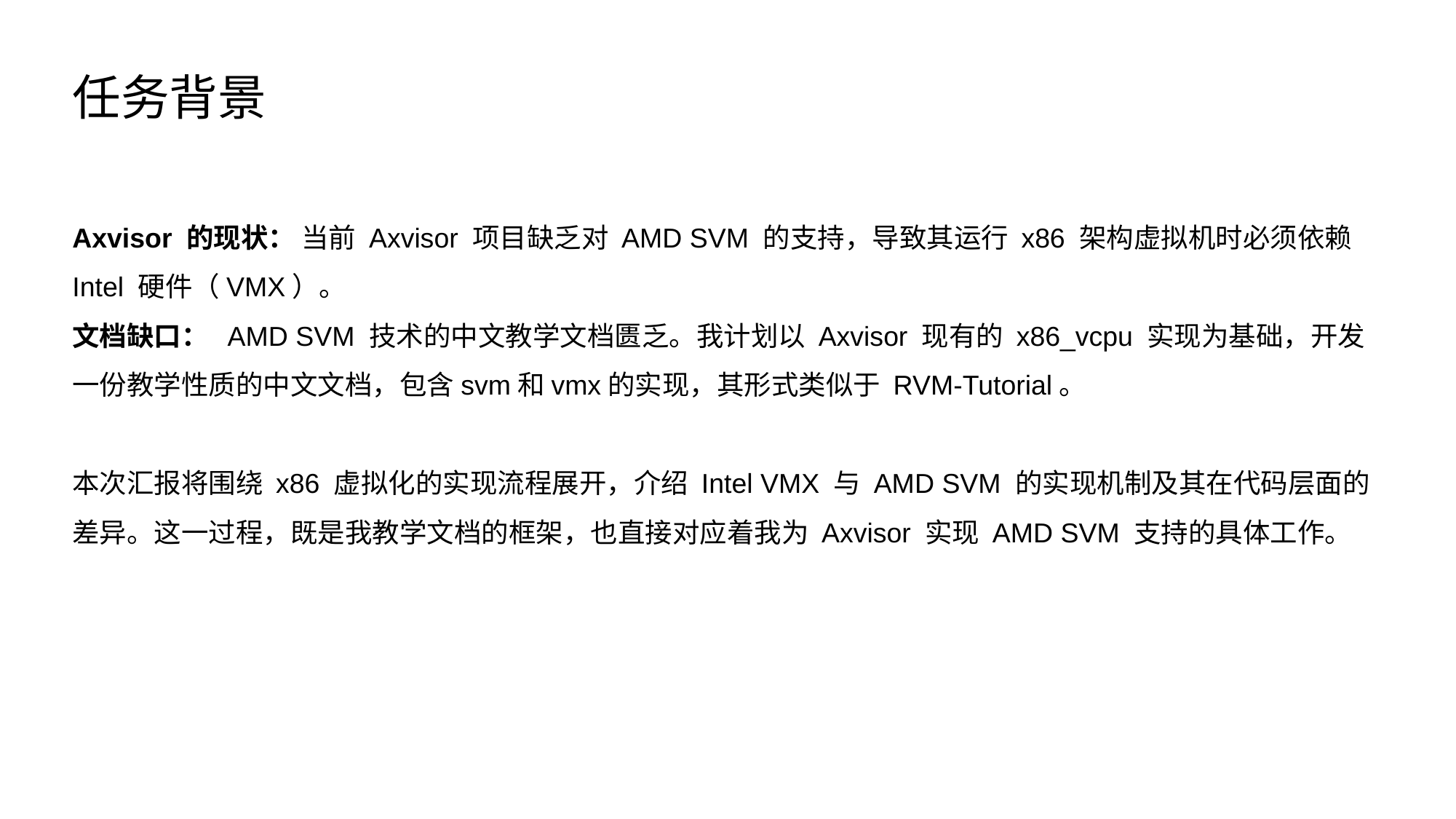

任务背景
Axvisor 的现状： 当前 Axvisor 项目缺乏对 AMD SVM 的支持，导致其运行 x86 架构虚拟机时必须依赖 Intel 硬件（VMX）。
文档缺口：  AMD SVM 技术的中文教学文档匮乏。我计划以 Axvisor 现有的 x86_vcpu 实现为基础，开发一份教学性质的中文文档，包含svm和vmx的实现，其形式类似于 RVM-Tutorial。

本次汇报将围绕 x86 虚拟化的实现流程展开，介绍 Intel VMX 与 AMD SVM 的实现机制及其在代码层面的差异。这一过程，既是我教学文档的框架，也直接对应着我为 Axvisor 实现 AMD SVM 支持的具体工作。

2